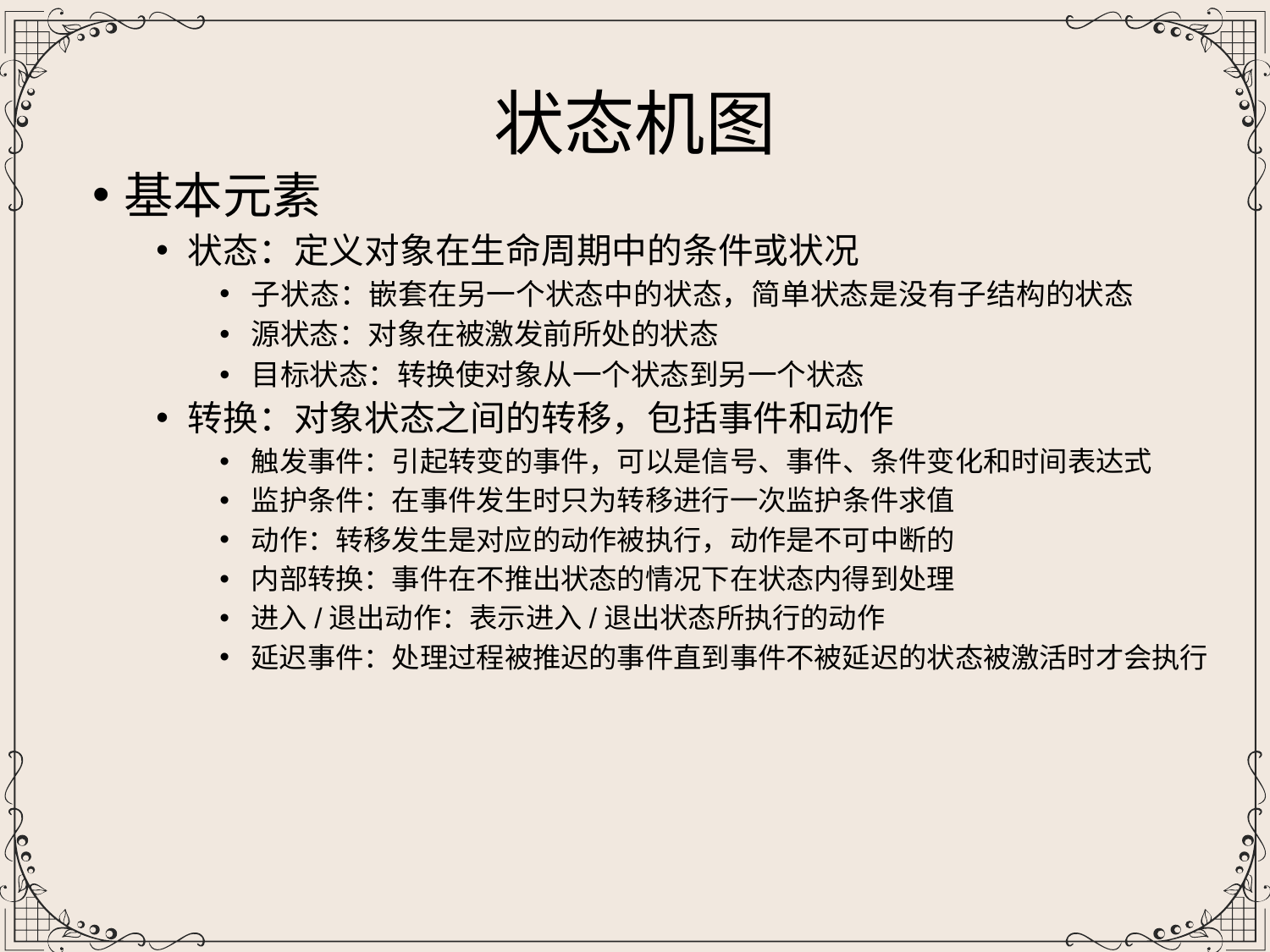

状态机图
基本元素
状态：定义对象在生命周期中的条件或状况
子状态：嵌套在另一个状态中的状态，简单状态是没有子结构的状态
源状态：对象在被激发前所处的状态
目标状态：转换使对象从一个状态到另一个状态
转换：对象状态之间的转移，包括事件和动作
触发事件：引起转变的事件，可以是信号、事件、条件变化和时间表达式
监护条件：在事件发生时只为转移进行一次监护条件求值
动作：转移发生是对应的动作被执行，动作是不可中断的
内部转换：事件在不推出状态的情况下在状态内得到处理
进入/退出动作：表示进入/退出状态所执行的动作
延迟事件：处理过程被推迟的事件直到事件不被延迟的状态被激活时才会执行